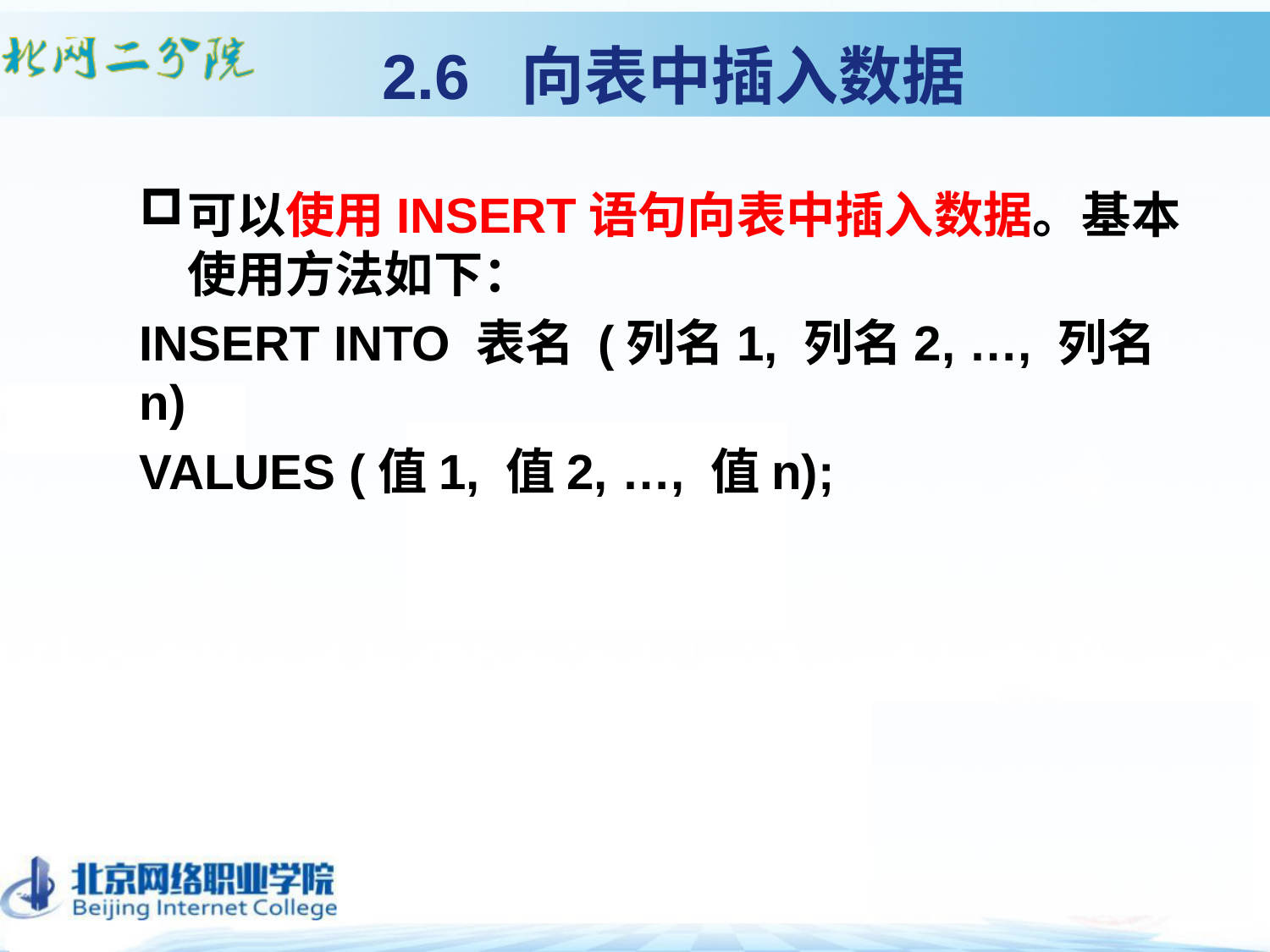

# 2.6  向表中插入数据
可以使用INSERT语句向表中插入数据。基本使用方法如下：
INSERT INTO 表名 (列名1, 列名2, …, 列名n)
VALUES (值1, 值2, …, 值n);